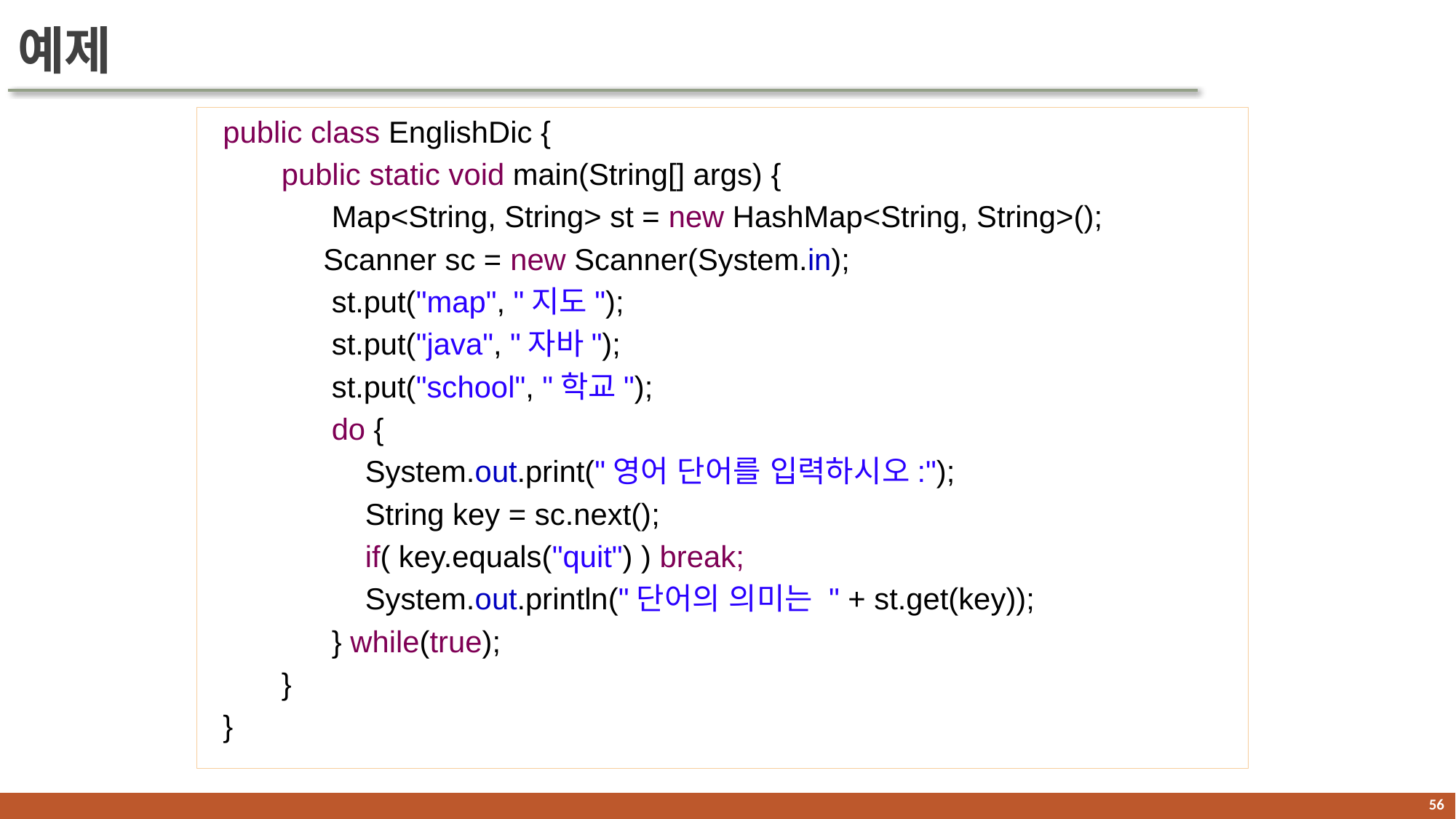

# 예제
public class EnglishDic {
       public static void main(String[] args) {
             Map<String, String> st = new HashMap<String, String>();
            Scanner sc = new Scanner(System.in);
             st.put("map", "지도");
             st.put("java", "자바");
             st.put("school", "학교");
             do {
                 System.out.print("영어 단어를 입력하시오:");
                 String key = sc.next();
                 if( key.equals("quit") ) break;
                 System.out.println("단어의 의미는 " + st.get(key));
             } while(true);
       }
}
56